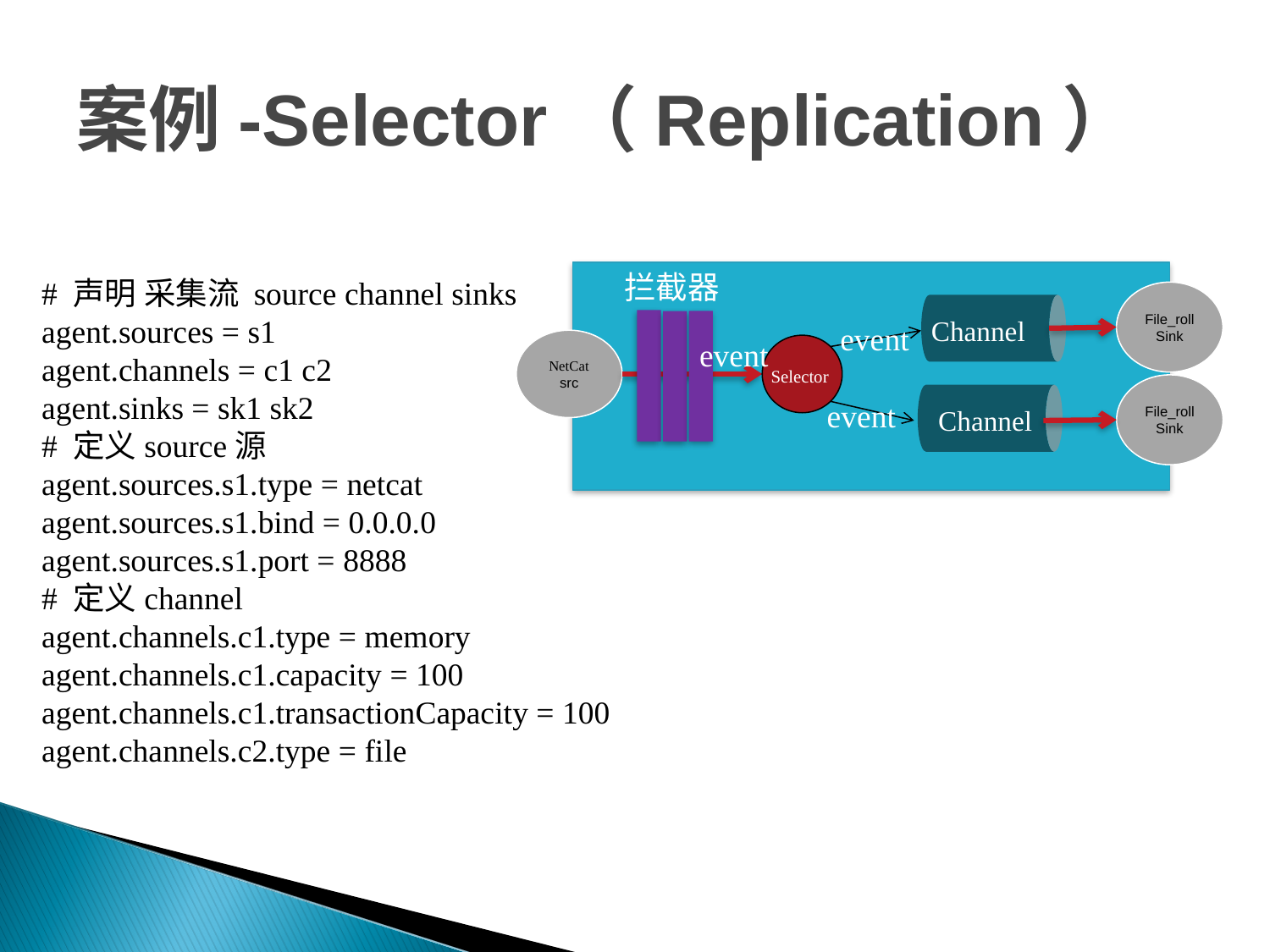

# 案例-Selector（Replication）
拦截器

File_roll
Sink
Channel
NetCat
src

File_roll
Sink
Channel
event
event
Selector
event
# 声明 采集流 source channel sinks
agent.sources = s1
agent.channels = c1 c2
agent.sinks = sk1 sk2
# 定义source源
agent.sources.s1.type = netcat
agent.sources.s1.bind = 0.0.0.0
agent.sources.s1.port = 8888
# 定义channel
agent.channels.c1.type = memory
agent.channels.c1.capacity = 100
agent.channels.c1.transactionCapacity = 100
agent.channels.c2.type = file